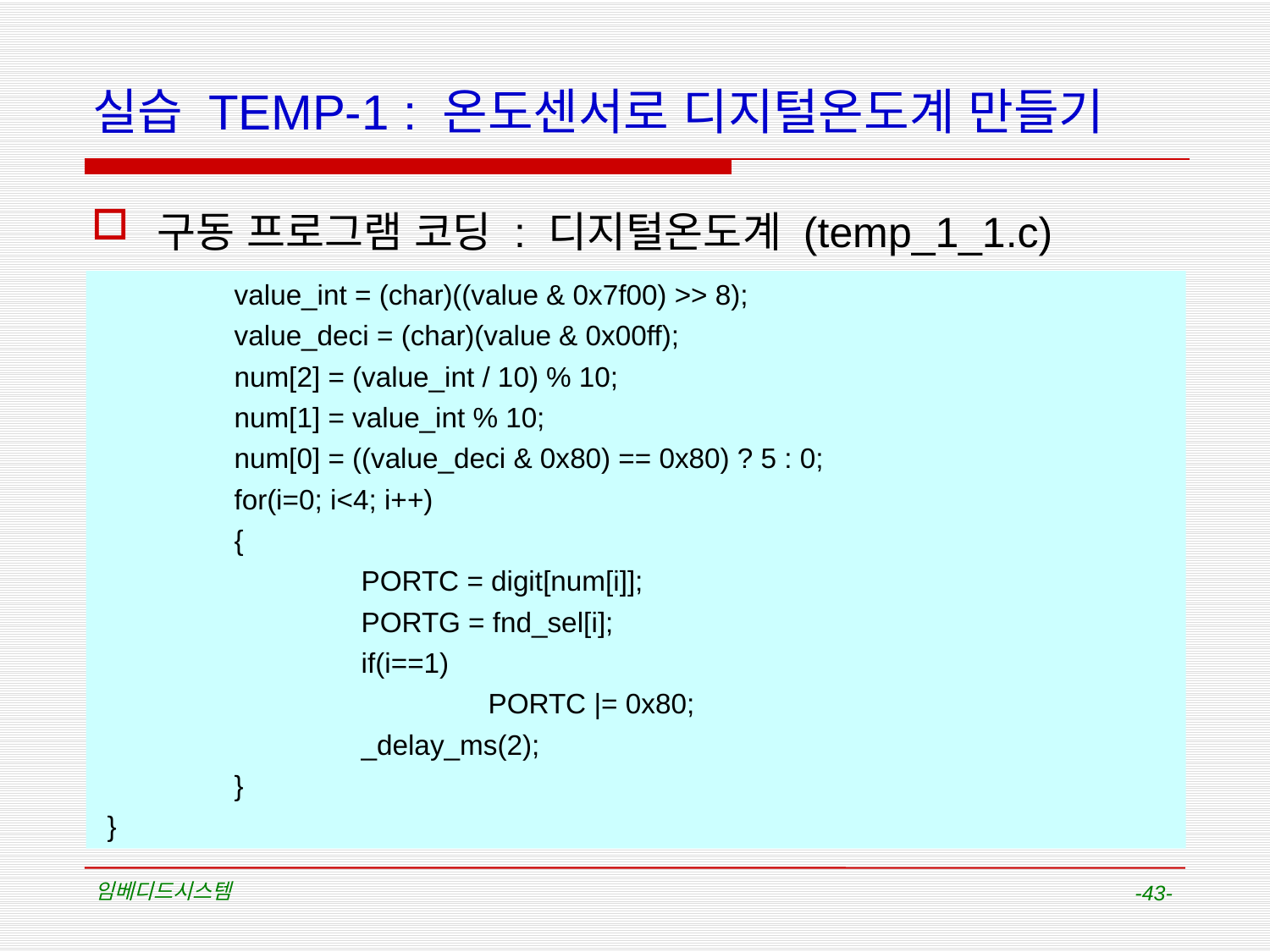

# 실습 TEMP-1 : 온도센서로 디지털온도계 만들기
구동 프로그램 코딩 : 디지털온도계 (temp_1_1.c)

	value_int = (char)((value & 0x7f00) >> 8);
	value_deci = (char)(value & 0x00ff);
	num[2] = (value_int / 10) % 10;
	num[1] = value_int % 10;
	num[0] = ((value_deci & 0x80) == 0x80) ? 5 : 0;
	for(i=0; i<4; i++)
	{
		PORTC = digit[num[i]];
		PORTG = fnd_sel[i];
		if(i==1)
			PORTC |= 0x80;
		_delay_ms(2);
	}
}
임베디드시스템
-43-